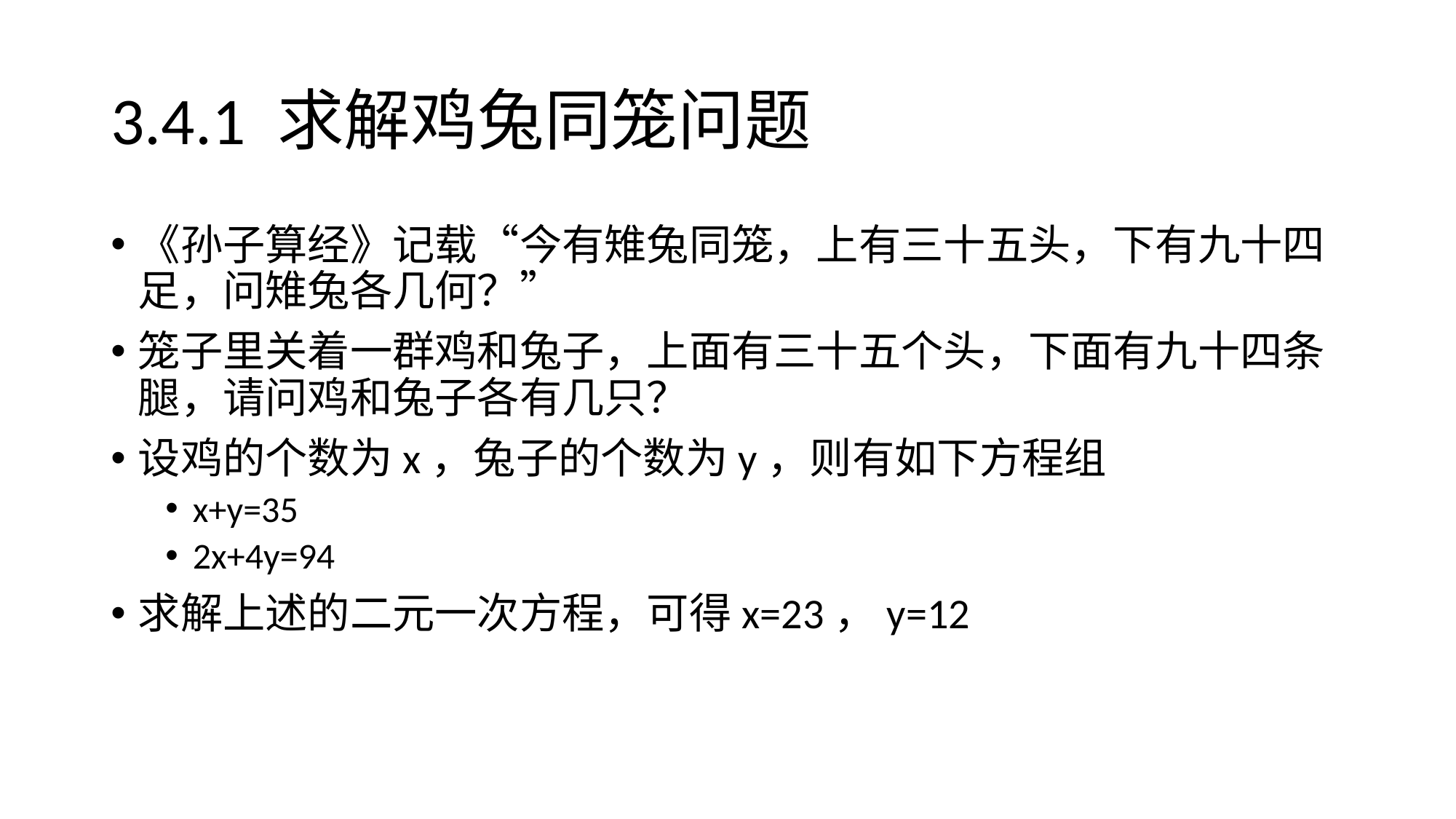

# 3.4.1 求解鸡兔同笼问题
《孙子算经》记载“今有雉兔同笼，上有三十五头，下有九十四足，问雉兔各几何？”
笼子里关着一群鸡和兔子，上面有三十五个头，下面有九十四条腿，请问鸡和兔子各有几只？
设鸡的个数为x，兔子的个数为y，则有如下方程组
x+y=35
2x+4y=94
求解上述的二元一次方程，可得x=23，y=12